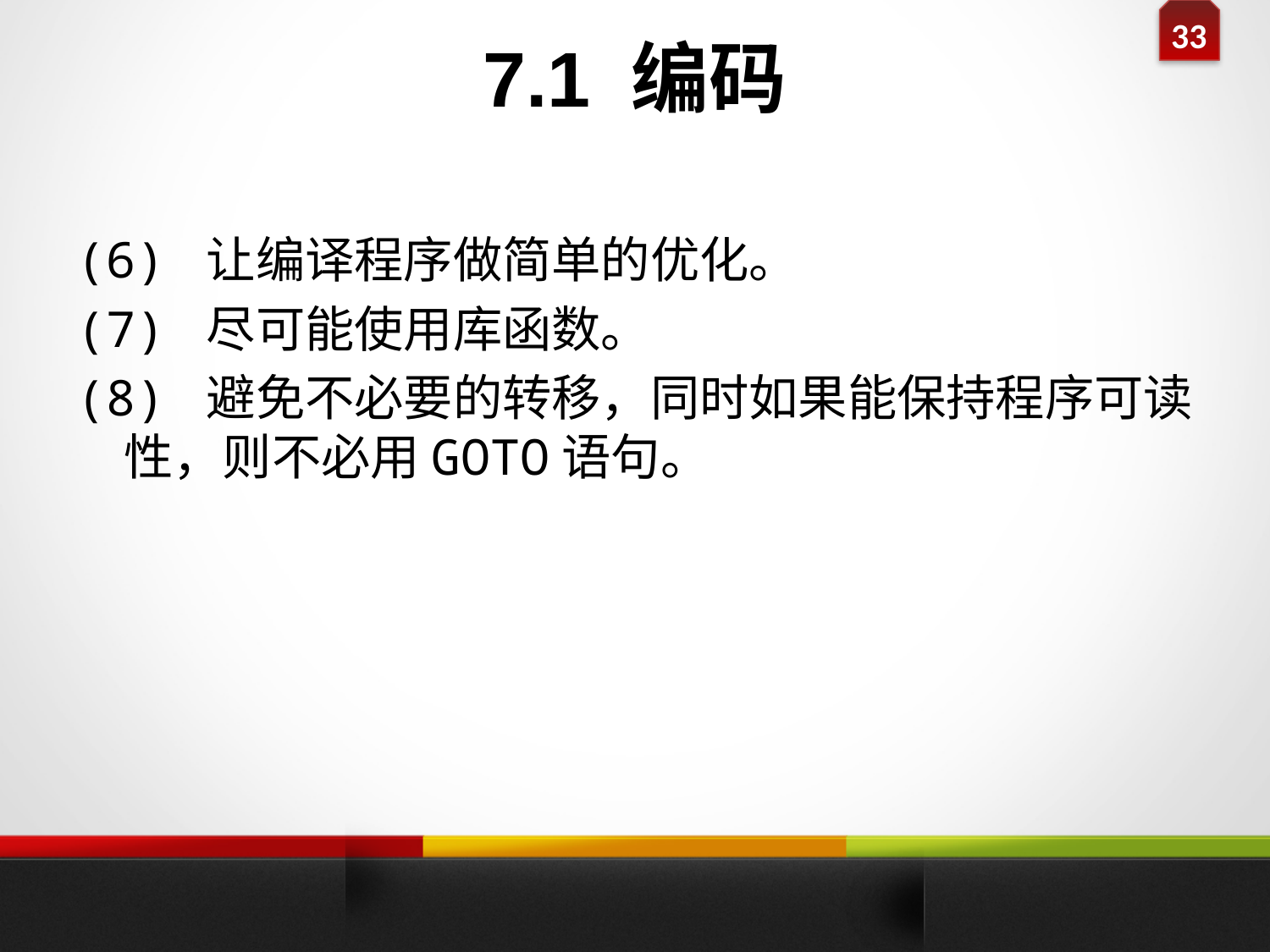

7.1 编码
#
(6) 让编译程序做简单的优化。
(7) 尽可能使用库函数。
(8) 避免不必要的转移，同时如果能保持程序可读性，则不必用GOTO语句。